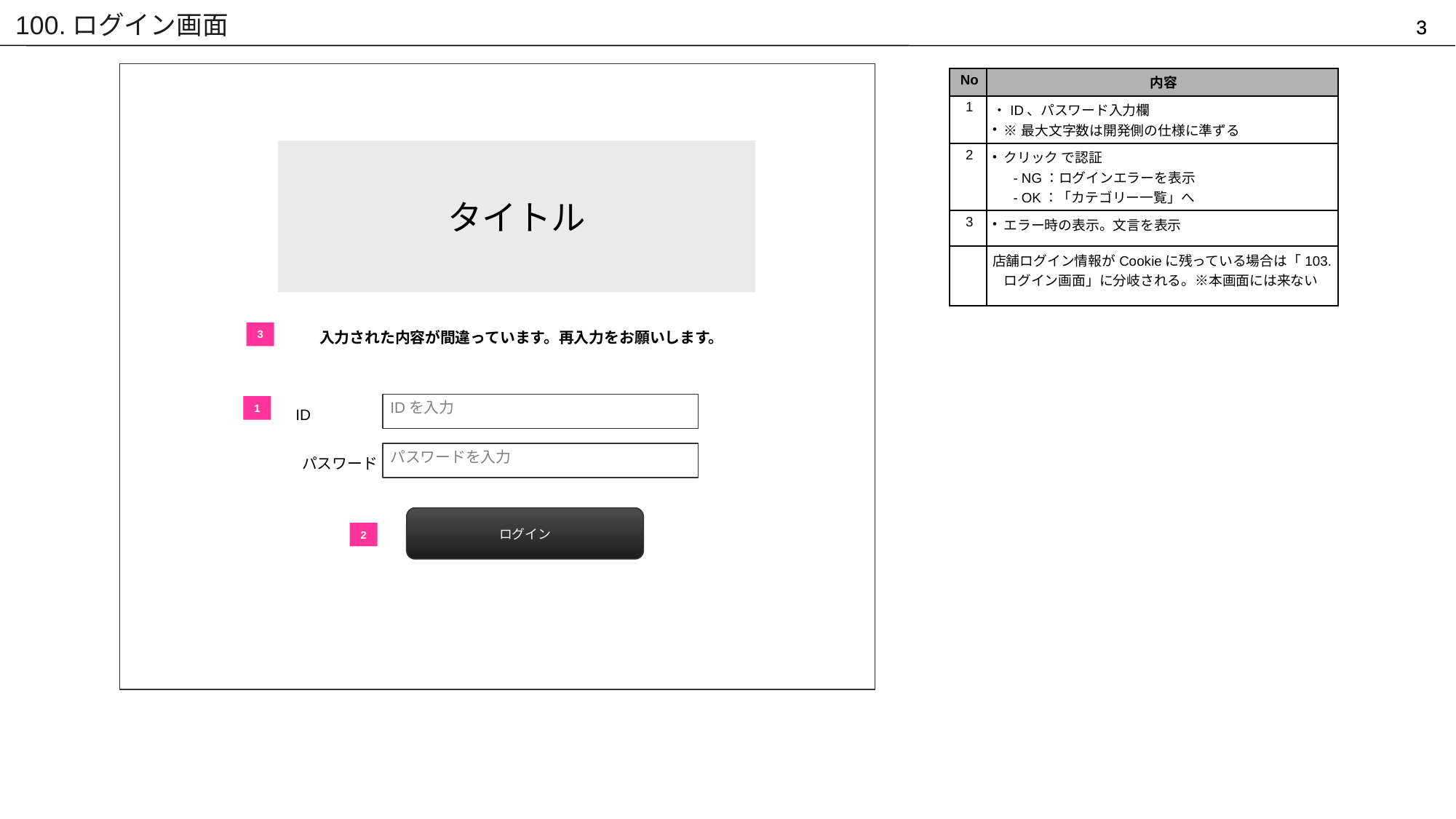

# 100.ログイン画面

| No | 内容 |
| --- | --- |
| 1 | ・ID、パスワード入力欄 ※最大文字数は開発側の仕様に準ずる |
| 2 | クリック で認証 　 - NG：ログインエラーを表示 　 - OK：「カテゴリー一覧」へ |
| 3 | エラー時の表示。文言を表示 |
|  | 店舗ログイン情報がCookieに残っている場合は「103.ログイン画面」に分岐される。※本画面には来ない |
タイトル
入力された内容が間違っています。再入力をお願いします。
IDを入力
1
ID
パスワードを入力
パスワード
ログイン
2
3